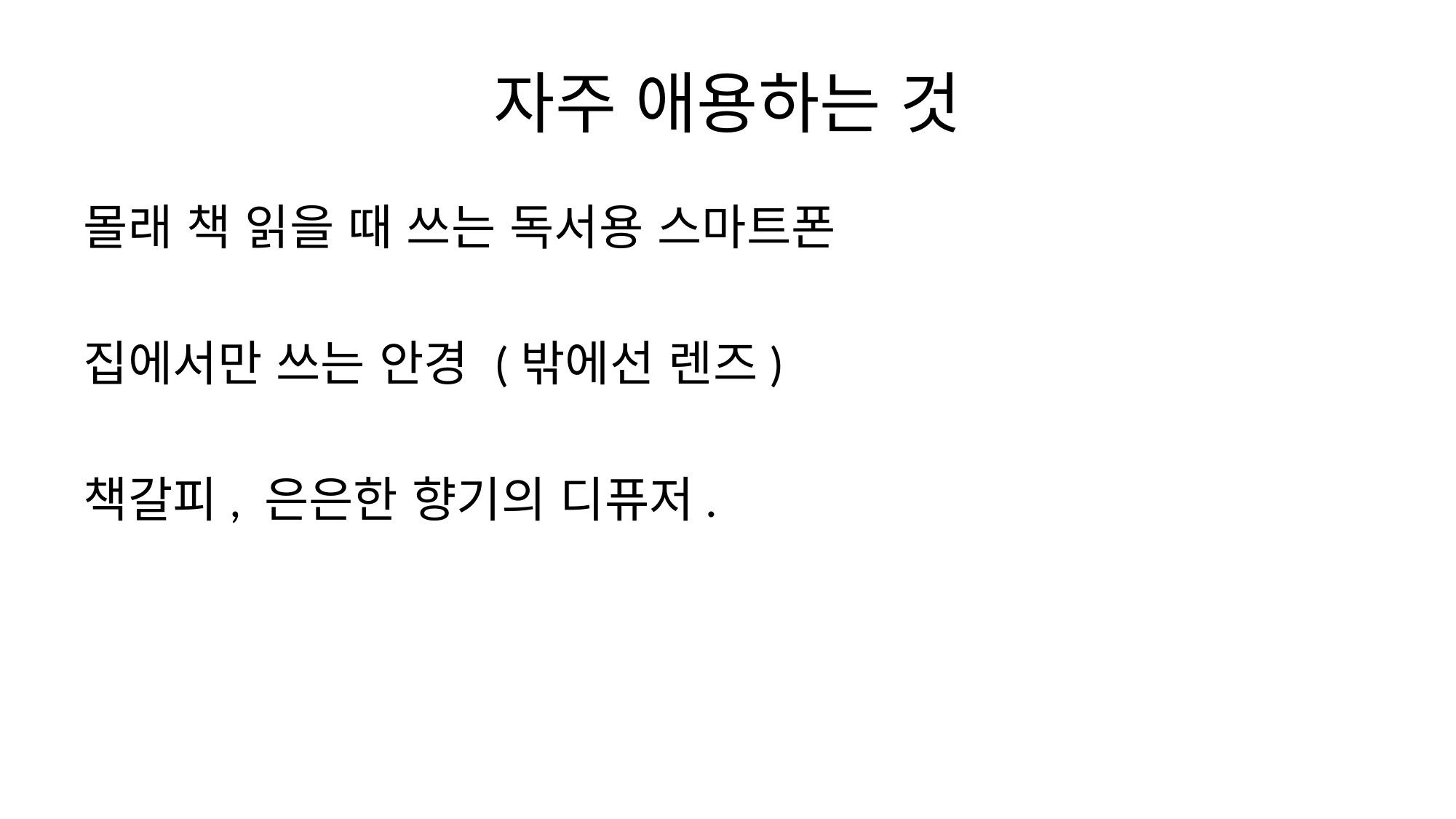

# 자주 애용하는 것
몰래 책 읽을 때 쓰는 독서용 스마트폰

집에서만 쓰는 안경 (밖에선 렌즈)

책갈피, 은은한 향기의 디퓨저.